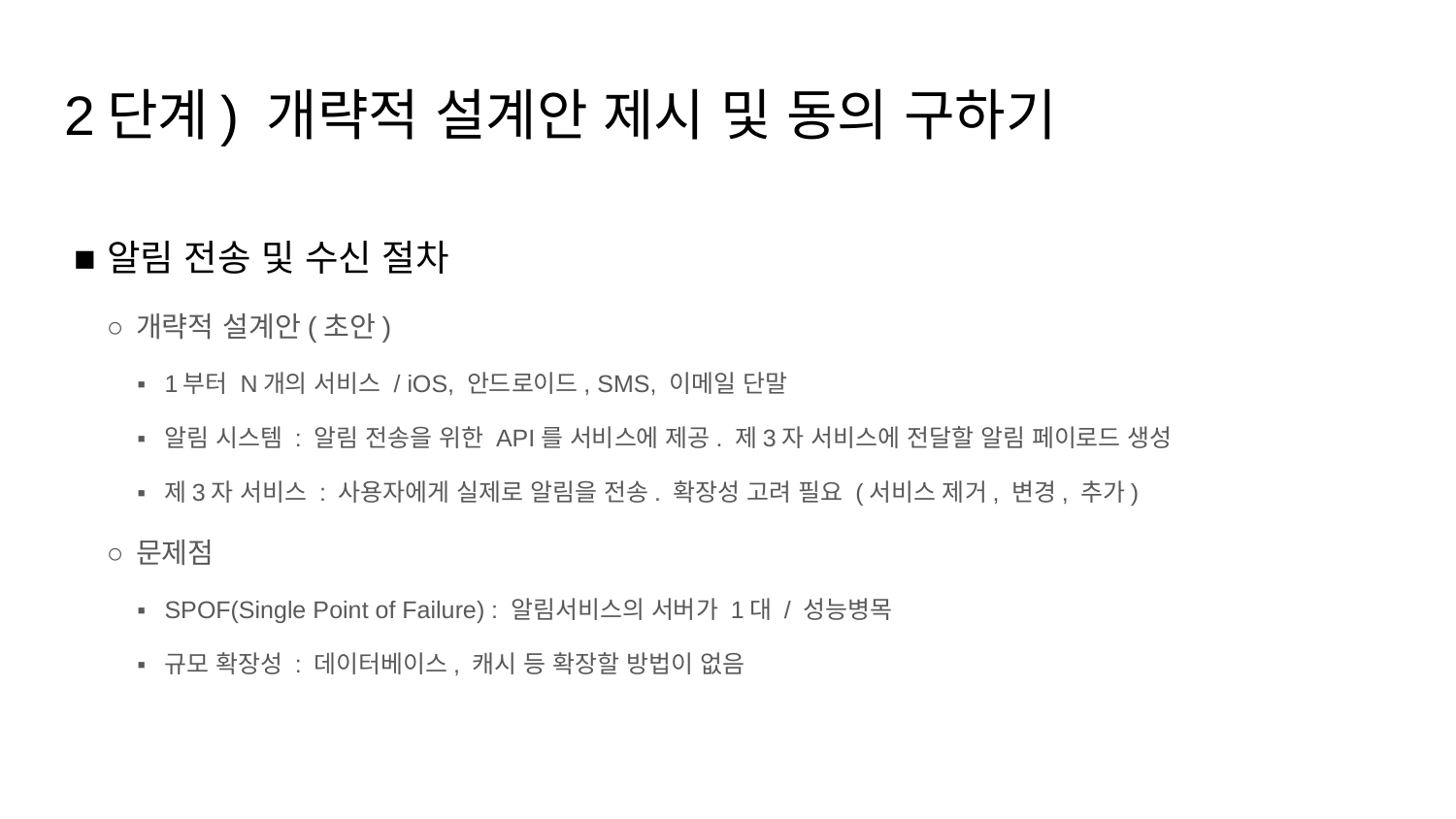

# 2단계) 개략적 설계안 제시 및 동의 구하기
알림 전송 및 수신 절차
개략적 설계안(초안)
1부터 N개의 서비스 / iOS, 안드로이드, SMS, 이메일 단말
알림 시스템 : 알림 전송을 위한 API를 서비스에 제공. 제3자 서비스에 전달할 알림 페이로드 생성
제3자 서비스 : 사용자에게 실제로 알림을 전송. 확장성 고려 필요 (서비스 제거, 변경, 추가)
문제점
SPOF(Single Point of Failure) : 알림서비스의 서버가 1대 / 성능병목
규모 확장성 : 데이터베이스, 캐시 등 확장할 방법이 없음